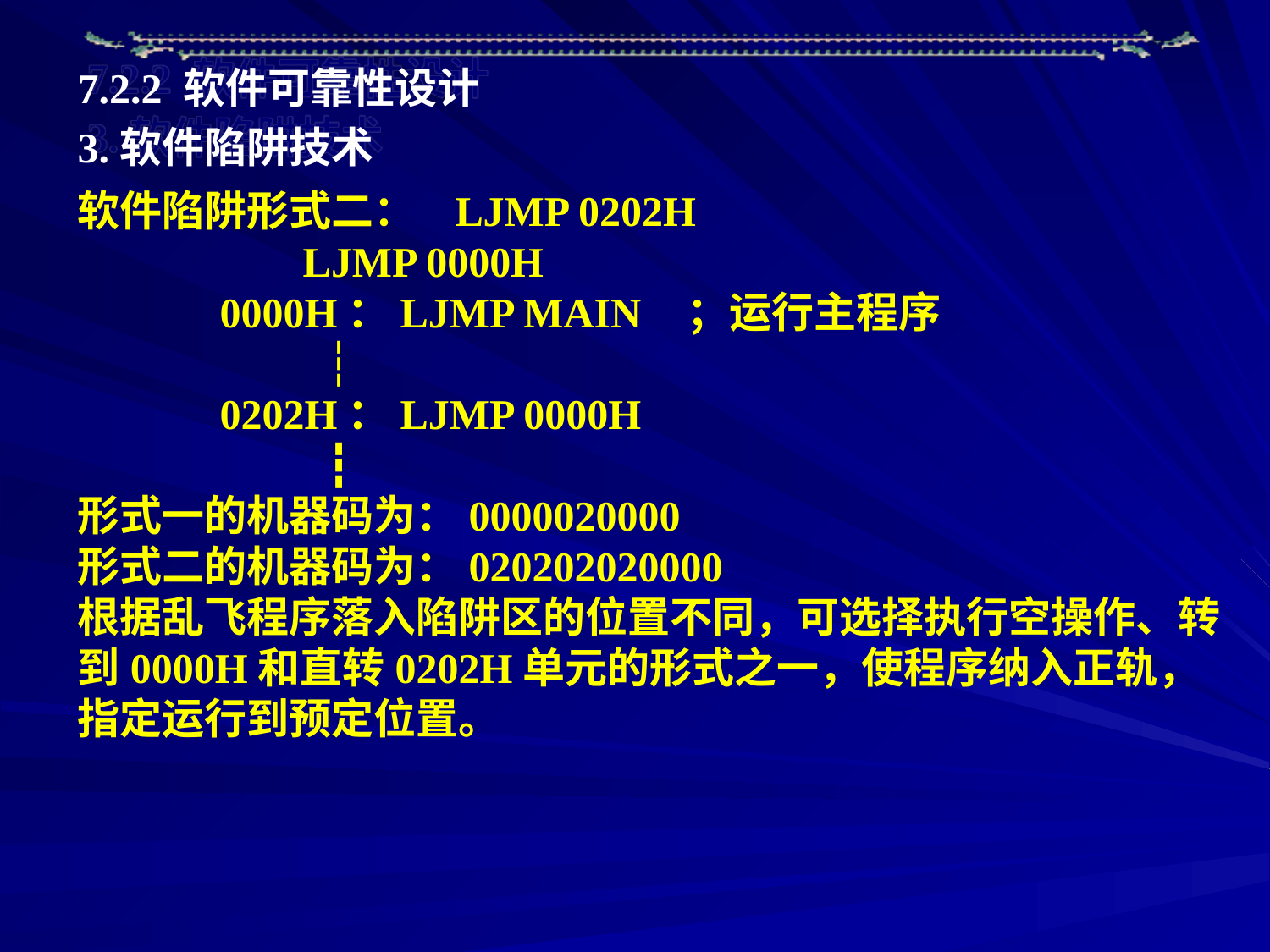

7.2.2 软件可靠性设计
3.软件陷阱技术
软件陷阱形式二：   LJMP 0202H
                   LJMP 0000H
            0000H：LJMP MAIN   ；运行主程序
                     ┆
            0202H：LJMP 0000H
                     ┇
形式一的机器码为：0000020000
形式二的机器码为：020202020000
根据乱飞程序落入陷阱区的位置不同，可选择执行空操作、转到0000H和直转0202H单元的形式之一，使程序纳入正轨，指定运行到预定位置。